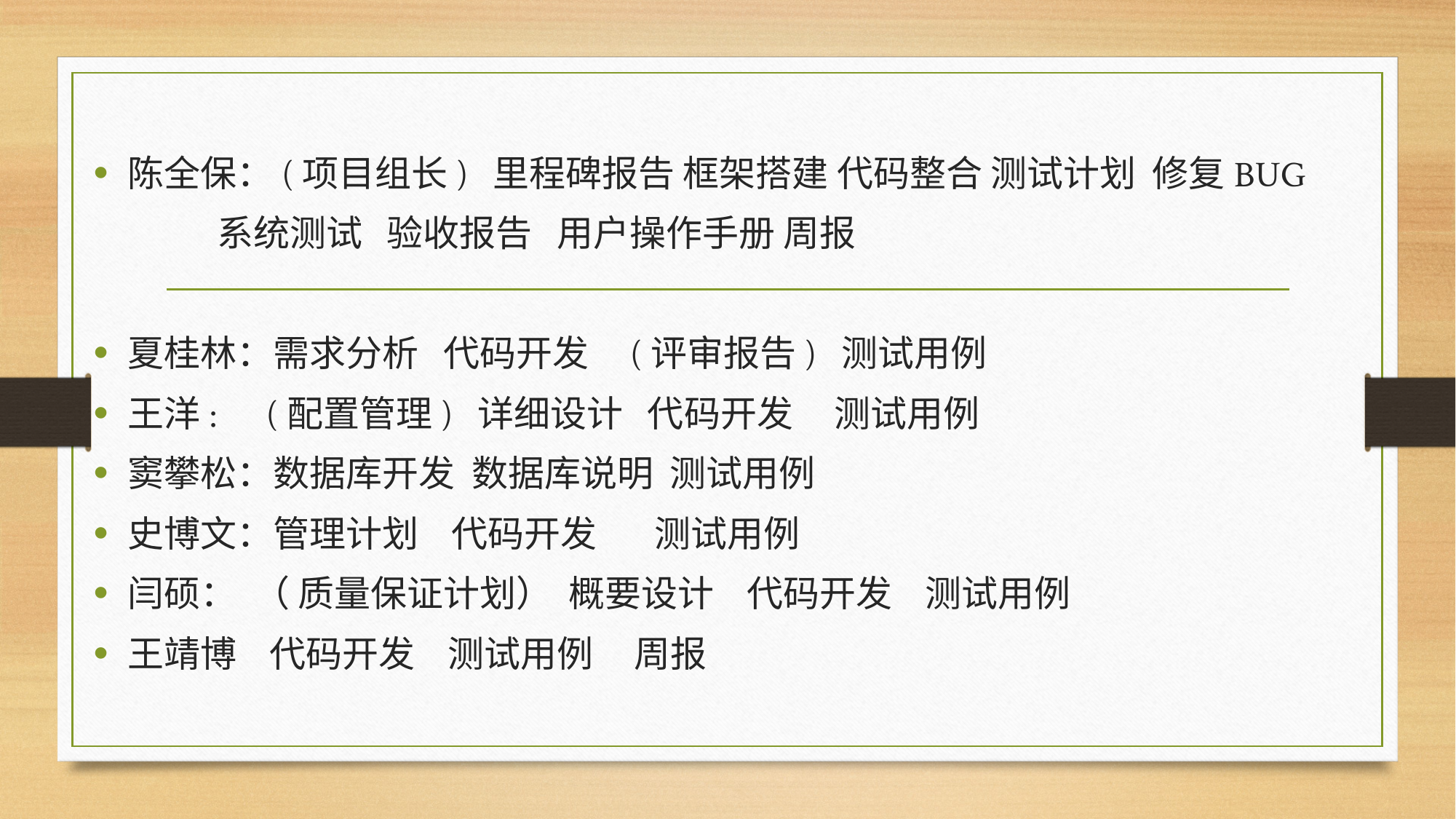

陈全保：(项目组长)  里程碑报告 框架搭建 代码整合 测试计划  修复BUG
              系统测试   验收报告   用户操作手册 周报

夏桂林：需求分析   代码开发    (评审报告)  测试用例
王洋:      (配置管理)  详细设计   代码开发     测试用例
窦攀松：数据库开发  数据库说明  测试用例
史博文：管理计划    代码开发       测试用例
闫硕：  （ 质量保证计划）  概要设计    代码开发    测试用例
王靖博    代码开发    测试用例     周报